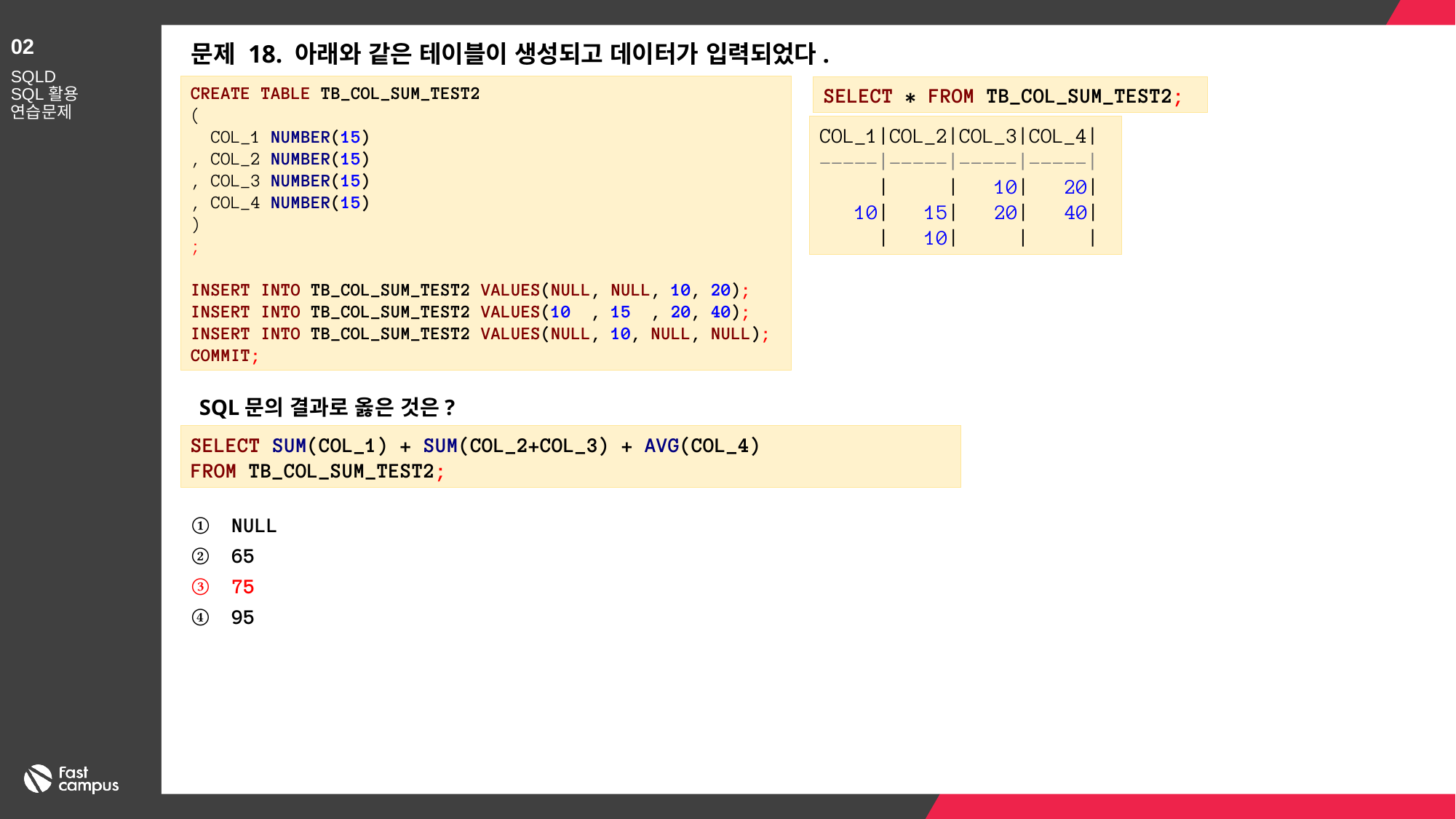

02
문제 18. 아래와 같은 테이블이 생성되고 데이터가 입력되었다.
SQLD
SQL활용
연습문제
CREATE TABLE TB_COL_SUM_TEST2
(
  COL_1 NUMBER(15)
, COL_2 NUMBER(15)
, COL_3 NUMBER(15)
, COL_4 NUMBER(15)
)
;

INSERT INTO TB_COL_SUM_TEST2 VALUES(NULL, NULL, 10, 20);
INSERT INTO TB_COL_SUM_TEST2 VALUES(10  , 15  , 20, 40);
INSERT INTO TB_COL_SUM_TEST2 VALUES(NULL, 10, NULL, NULL);
COMMIT;
SELECT * FROM TB_COL_SUM_TEST2;
COL_1|COL_2|COL_3|COL_4|
-----|-----|-----|-----|
     |     |   10|   20|
   10|   15|   20|   40|
     |   10|     |     |
SQL문의 결과로 옳은 것은?
SELECT SUM(COL_1) + SUM(COL_2+COL_3) + AVG(COL_4)
FROM TB_COL_SUM_TEST2;
NULL
65
75
95